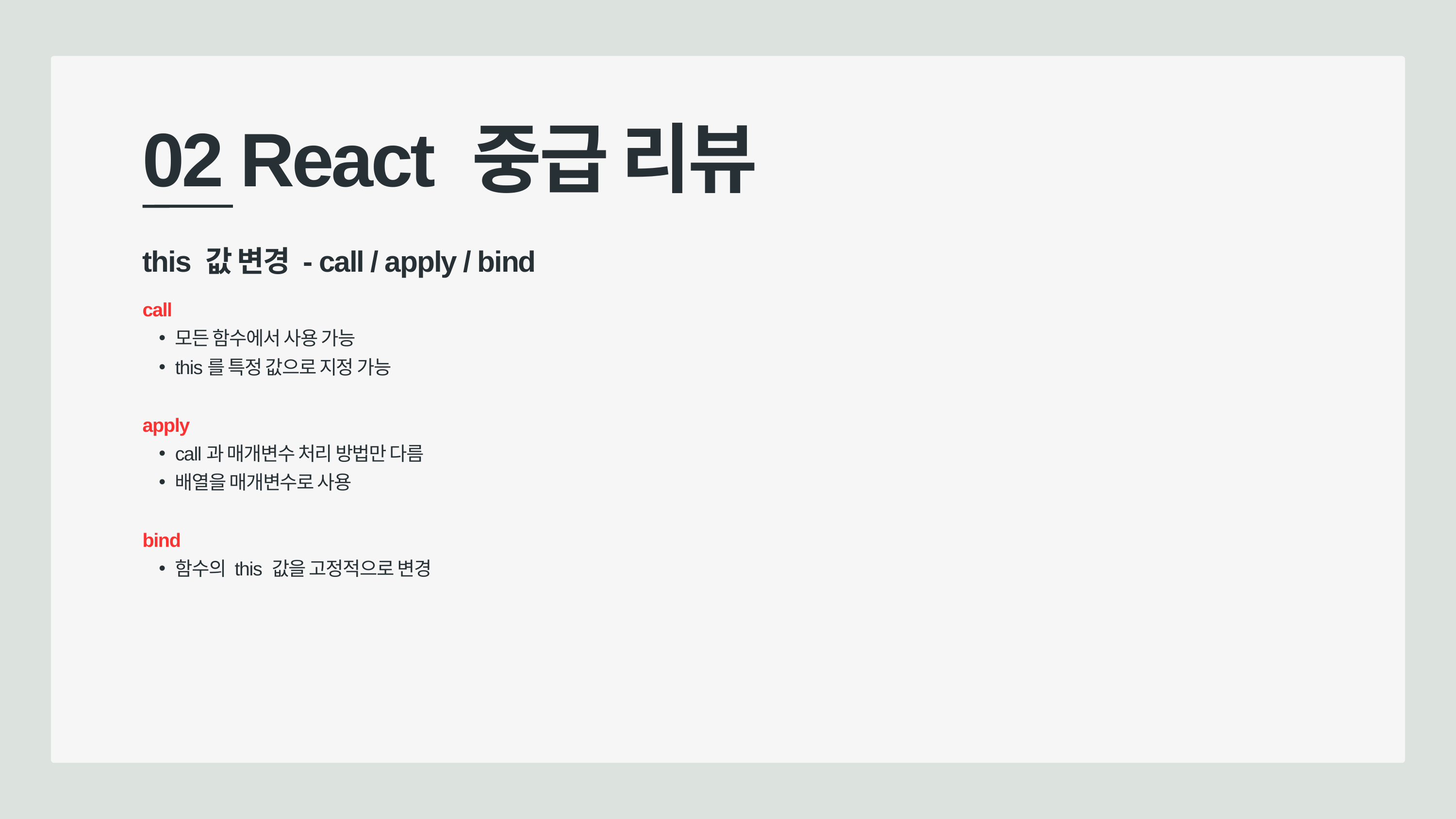

02 React 중급 리뷰

this 값 변경 - call / apply / bind
call
모든 함수에서 사용 가능
this를 특정 값으로 지정 가능

apply
call과 매개변수 처리 방법만 다름
배열을 매개변수로 사용

bind
함수의 this 값을 고정적으로 변경